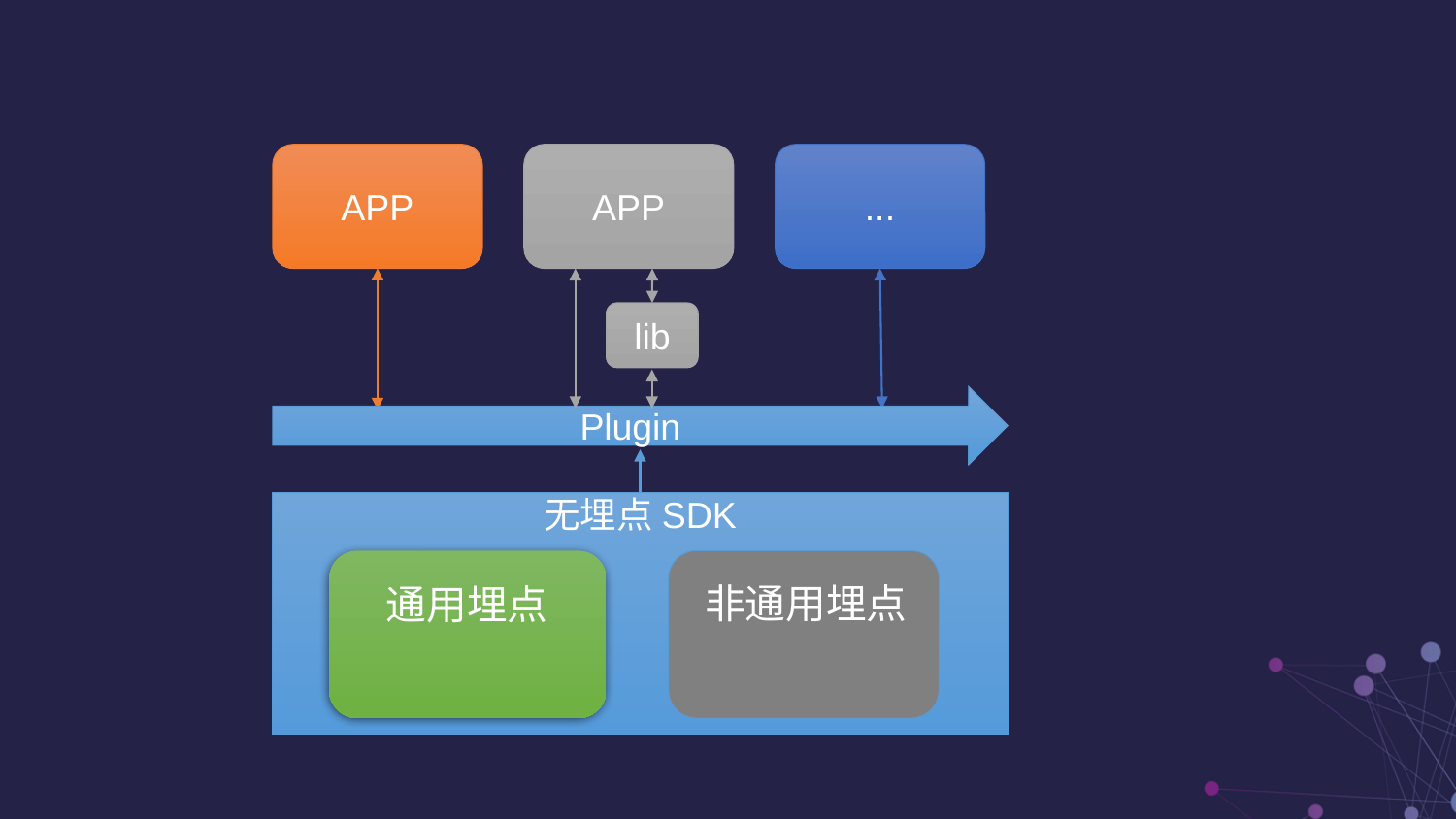

APP
APP
...
lib
Plugin
无埋点SDK

非通用埋点
通用埋点